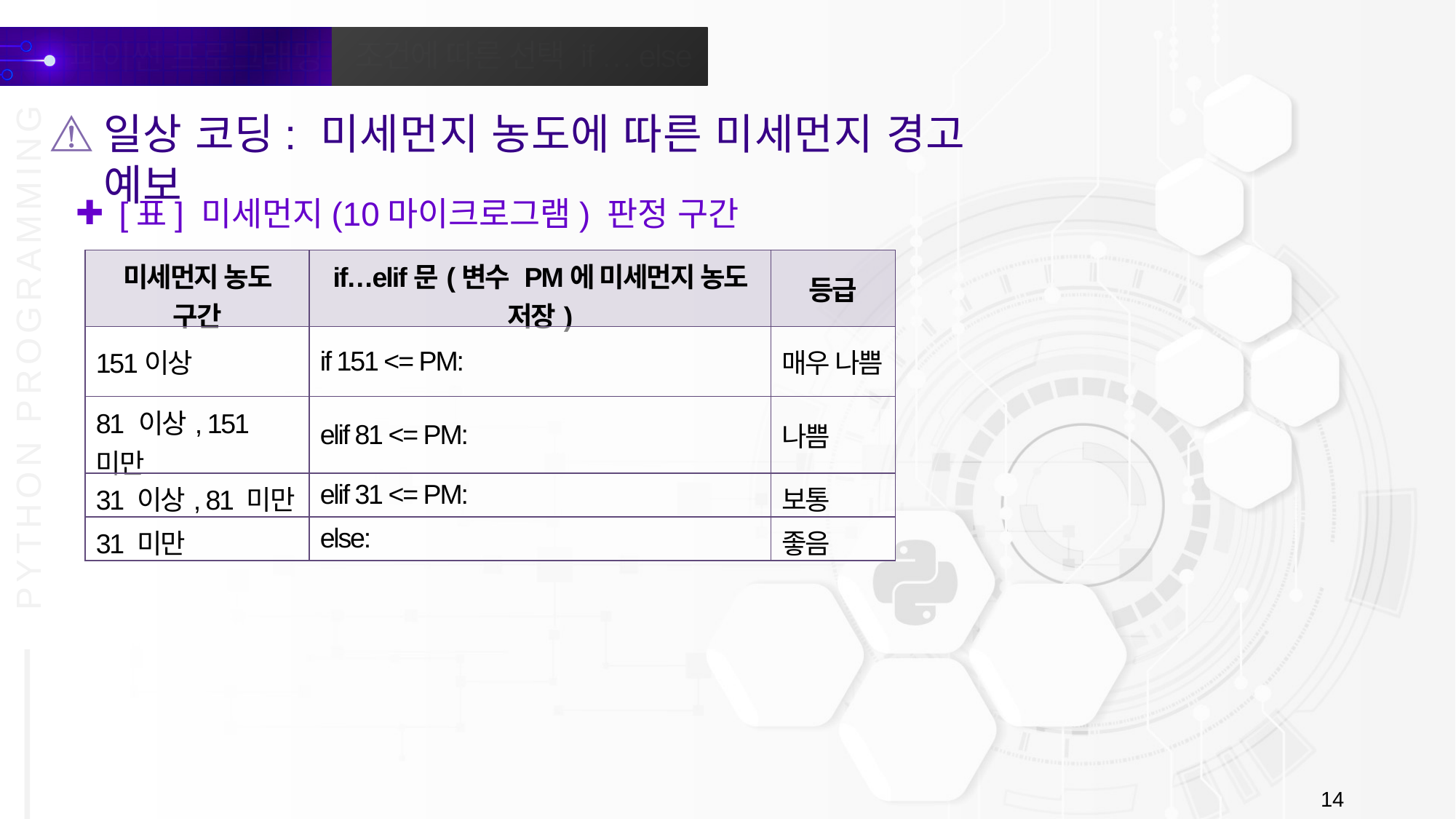

일상 코딩: 미세먼지 농도에 따른 미세먼지 경고 예보
[표] 미세먼지(10마이크로그램) 판정 구간
| 미세먼지 농도 구간 | if…elif문(변수 PM에 미세먼지 농도 저장) | 등급 |
| --- | --- | --- |
| 151이상 | if 151 <= PM: | 매우 나쁨 |
| 81 이상, 151 미만 | elif 81 <= PM: | 나쁨 |
| 31 이상, 81 미만 | elif 31 <= PM: | 보통 |
| 31 미만 | else: | 좋음 |
14